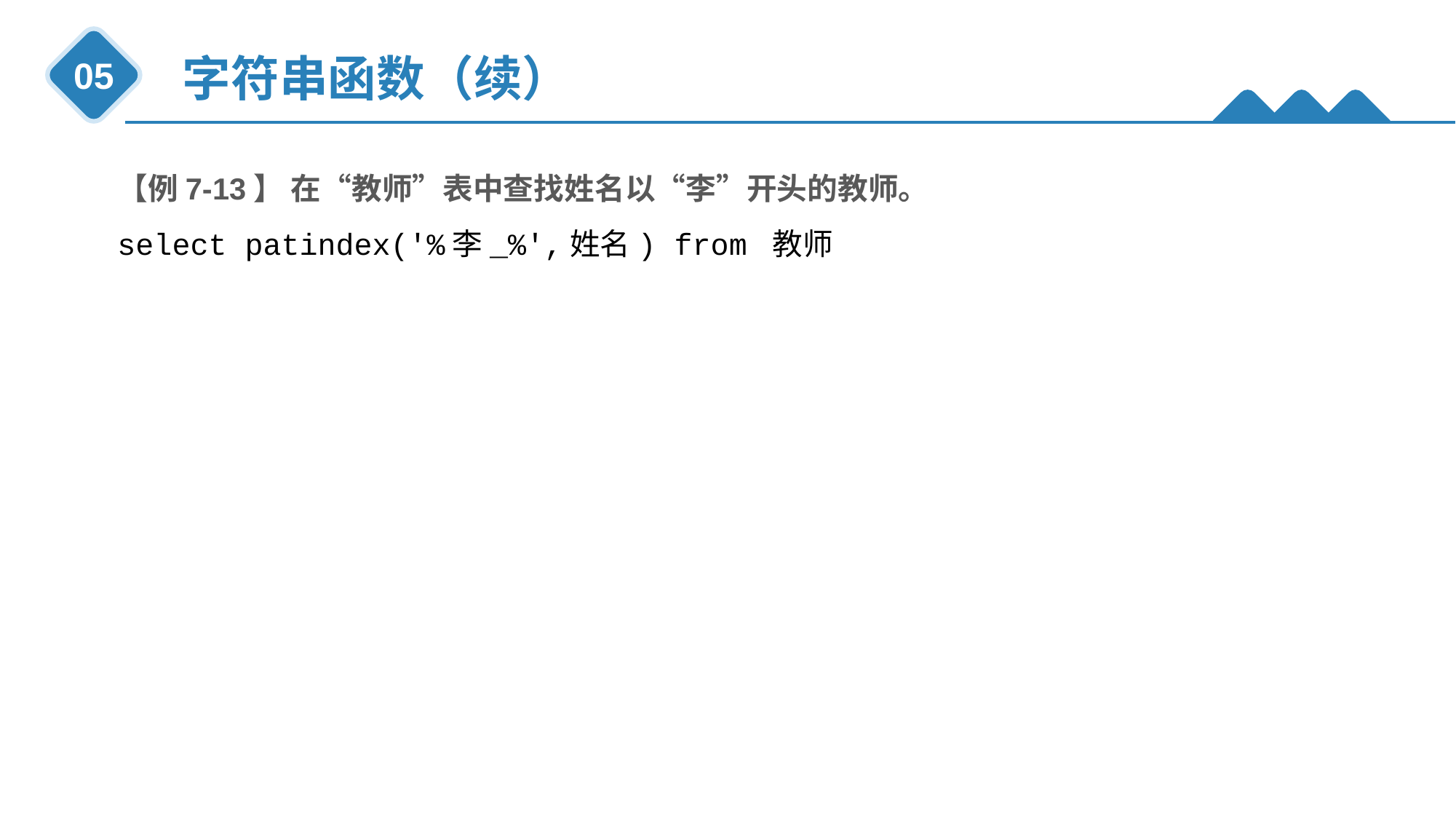

字符串函数（续）
05

【例7-13】 在“教师”表中查找姓名以“李”开头的教师。
select patindex('%李_%',姓名) from 教师